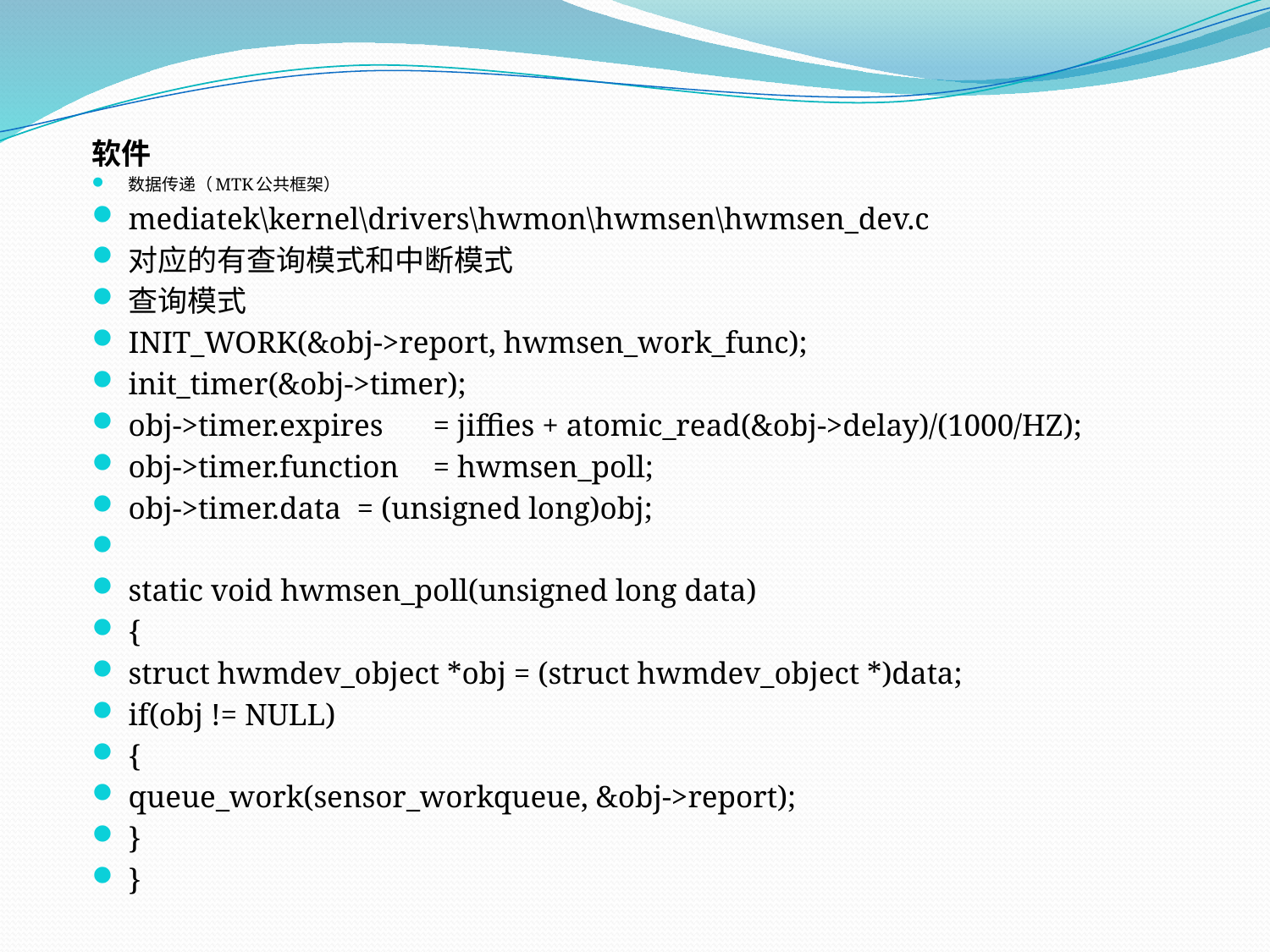

软件
数据传递（MTK公共框架）
mediatek\kernel\drivers\hwmon\hwmsen\hwmsen_dev.c
对应的有查询模式和中断模式
查询模式
	INIT_WORK(&obj->report, hwmsen_work_func);
	init_timer(&obj->timer);
	obj->timer.expires	= jiffies + atomic_read(&obj->delay)/(1000/HZ);
	obj->timer.function	= hwmsen_poll;
	obj->timer.data		= (unsigned long)obj;

static void hwmsen_poll(unsigned long data)
{
	struct hwmdev_object *obj = (struct hwmdev_object *)data;
	if(obj != NULL)
	{
		queue_work(sensor_workqueue, &obj->report);
	}
}